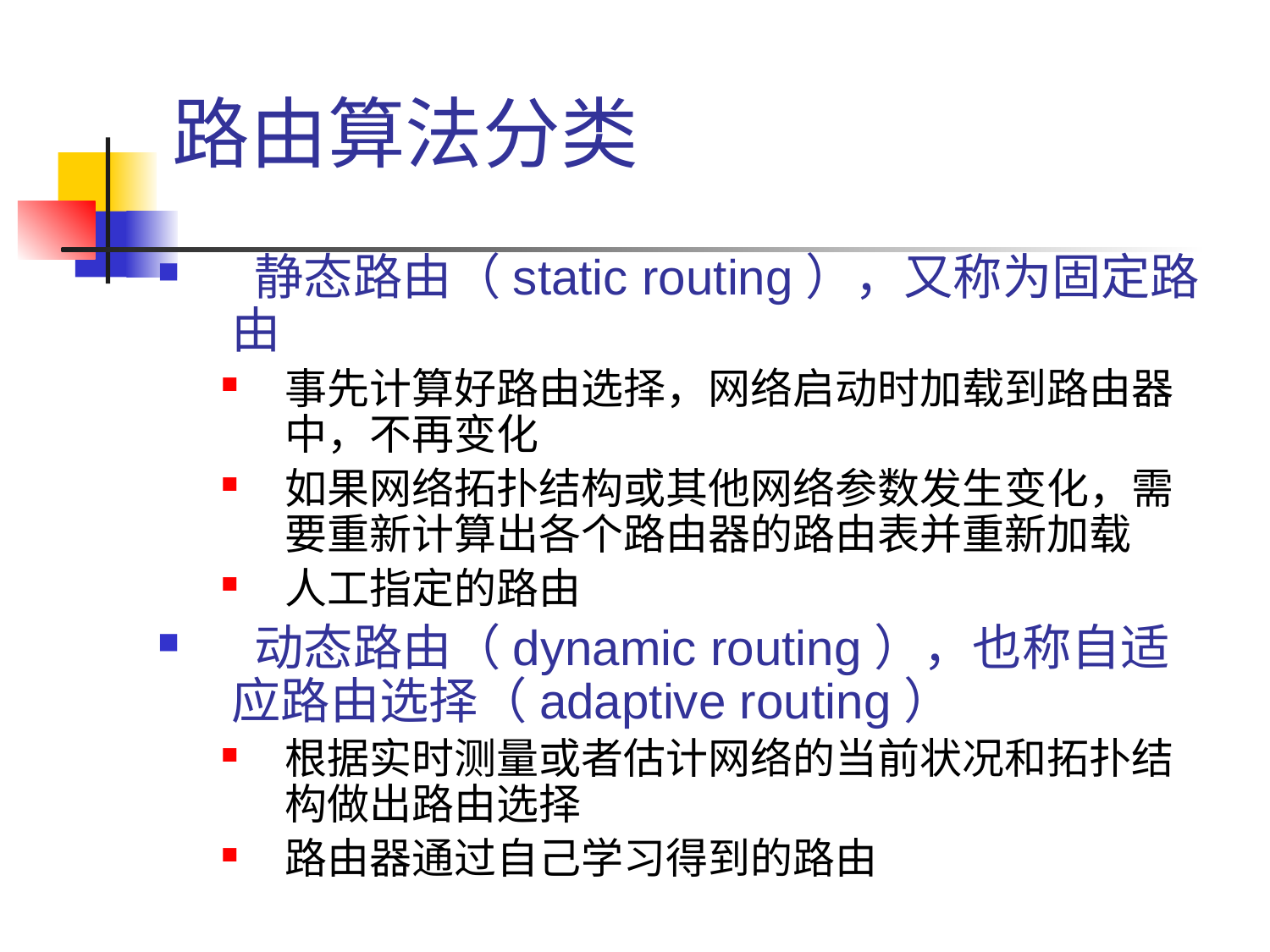

路由算法分类
 静态路由（static routing），又称为固定路由
事先计算好路由选择，网络启动时加载到路由器中，不再变化
如果网络拓扑结构或其他网络参数发生变化，需要重新计算出各个路由器的路由表并重新加载
人工指定的路由
 动态路由（dynamic routing），也称自适应路由选择（adaptive routing）
根据实时测量或者估计网络的当前状况和拓扑结构做出路由选择
路由器通过自己学习得到的路由